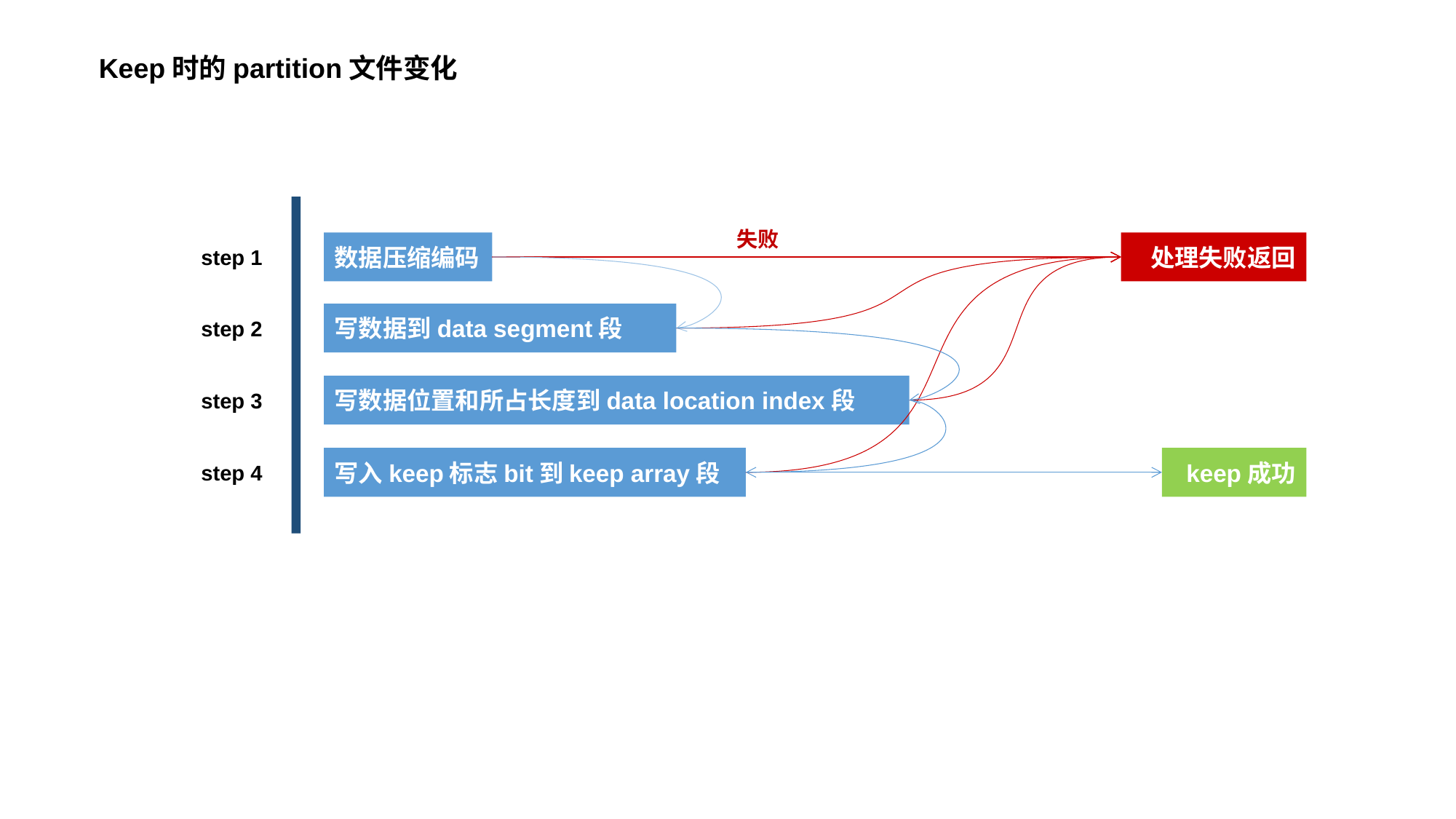

Keep时的partition文件变化

失败
数据压缩编码
处理失败返回
step 1
写数据到data segment段
step 2
写数据位置和所占长度到data location index段
step 3
写入keep标志bit到keep array段
keep成功
step 4